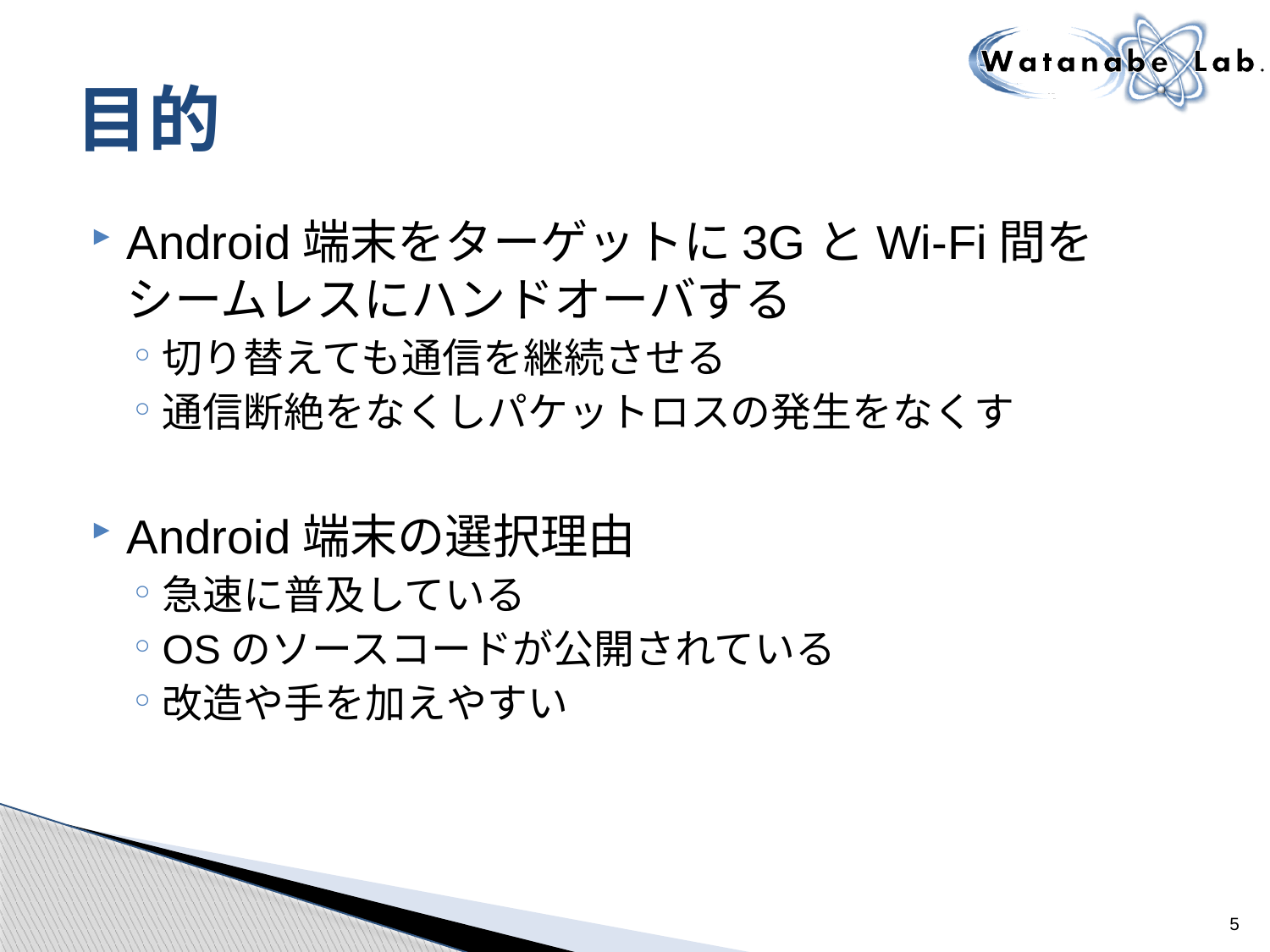

# 目的
Android端末をターゲットに3GとWi-Fi間を
シームレスにハンドオーバする
切り替えても通信を継続させる
通信断絶をなくしパケットロスの発生をなくす

Android端末の選択理由
急速に普及している
OSのソースコードが公開されている
改造や手を加えやすい
5